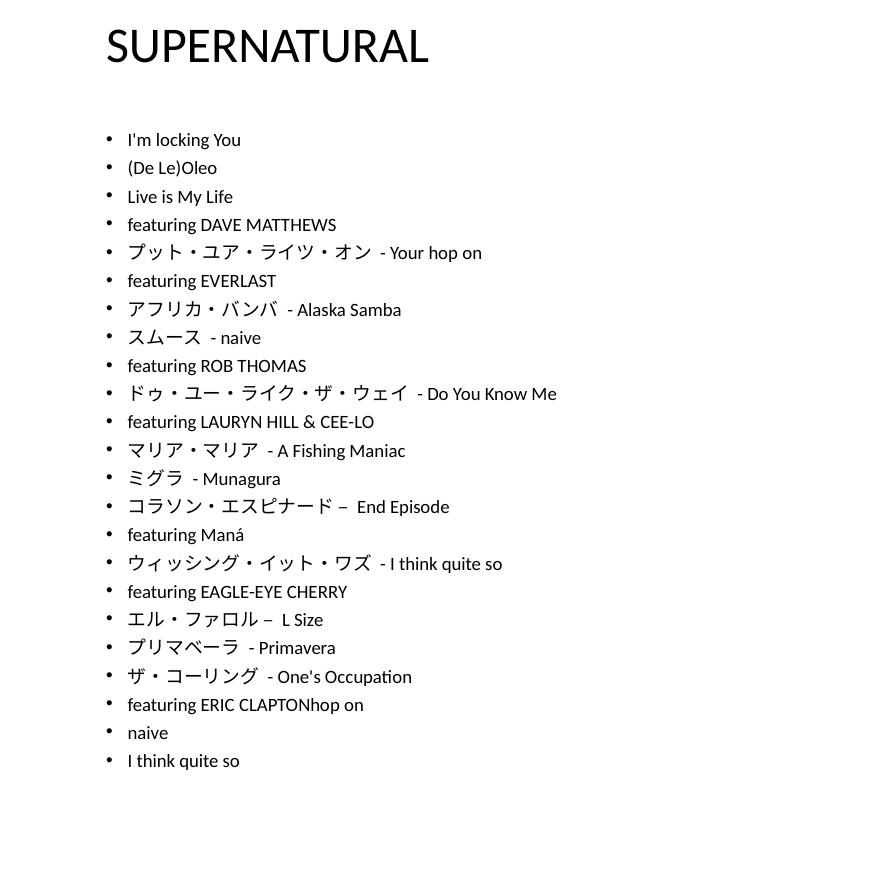

# SUPERNATURAL
I'm locking You
(De Le)Oleo
Live is My Life
featuring DAVE MATTHEWS
プット・ユア・ライツ・オン - Your hop on
featuring EVERLAST
アフリカ・バンバ - Alaska Samba
スムース - naive
featuring ROB THOMAS
ドゥ・ユー・ライク・ザ・ウェイ - Do You Know Me
featuring LAURYN HILL & CEE-LO
マリア・マリア - A Fishing Maniac
ミグラ - Munagura
コラソン・エスピナード – End Episode
featuring Maná
ウィッシング・イット・ワズ - I think quite so
featuring EAGLE-EYE CHERRY
エル・ファロル – L Size
プリマベーラ - Primavera
ザ・コーリング - One's Occupation
featuring ERIC CLAPTONhop on
naive
I think quite so